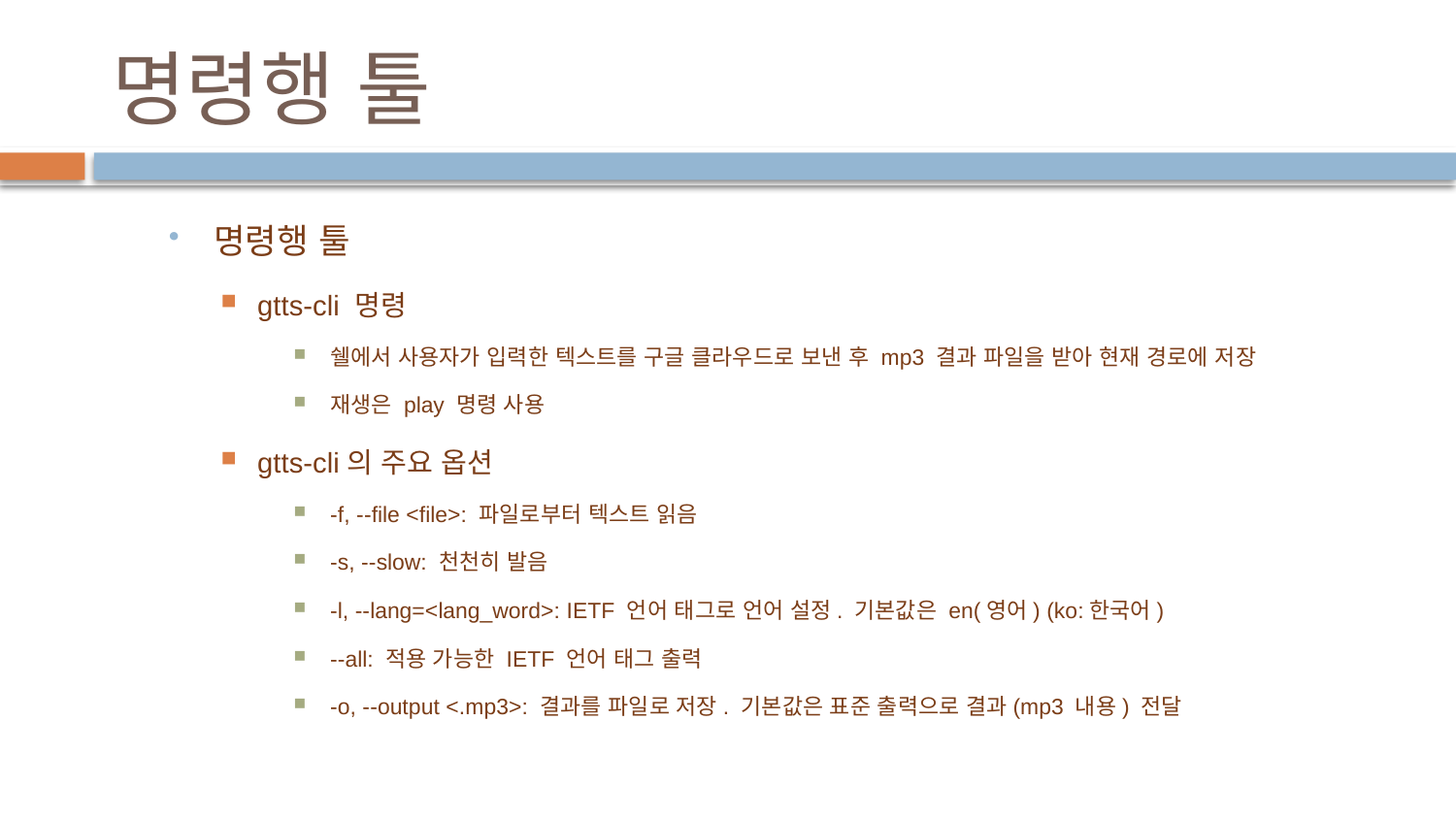

# 명령행 툴
명령행 툴
gtts-cli 명령
쉘에서 사용자가 입력한 텍스트를 구글 클라우드로 보낸 후 mp3 결과 파일을 받아 현재 경로에 저장
재생은 play 명령 사용
gtts-cli의 주요 옵션
-f, --file <file>: 파일로부터 텍스트 읽음
-s, --slow: 천천히 발음
-l, --lang=<lang_word>: IETF 언어 태그로 언어 설정. 기본값은 en(영어) (ko:한국어)
--all: 적용 가능한 IETF 언어 태그 출력
-o, --output <.mp3>: 결과를 파일로 저장. 기본값은 표준 출력으로 결과(mp3 내용) 전달